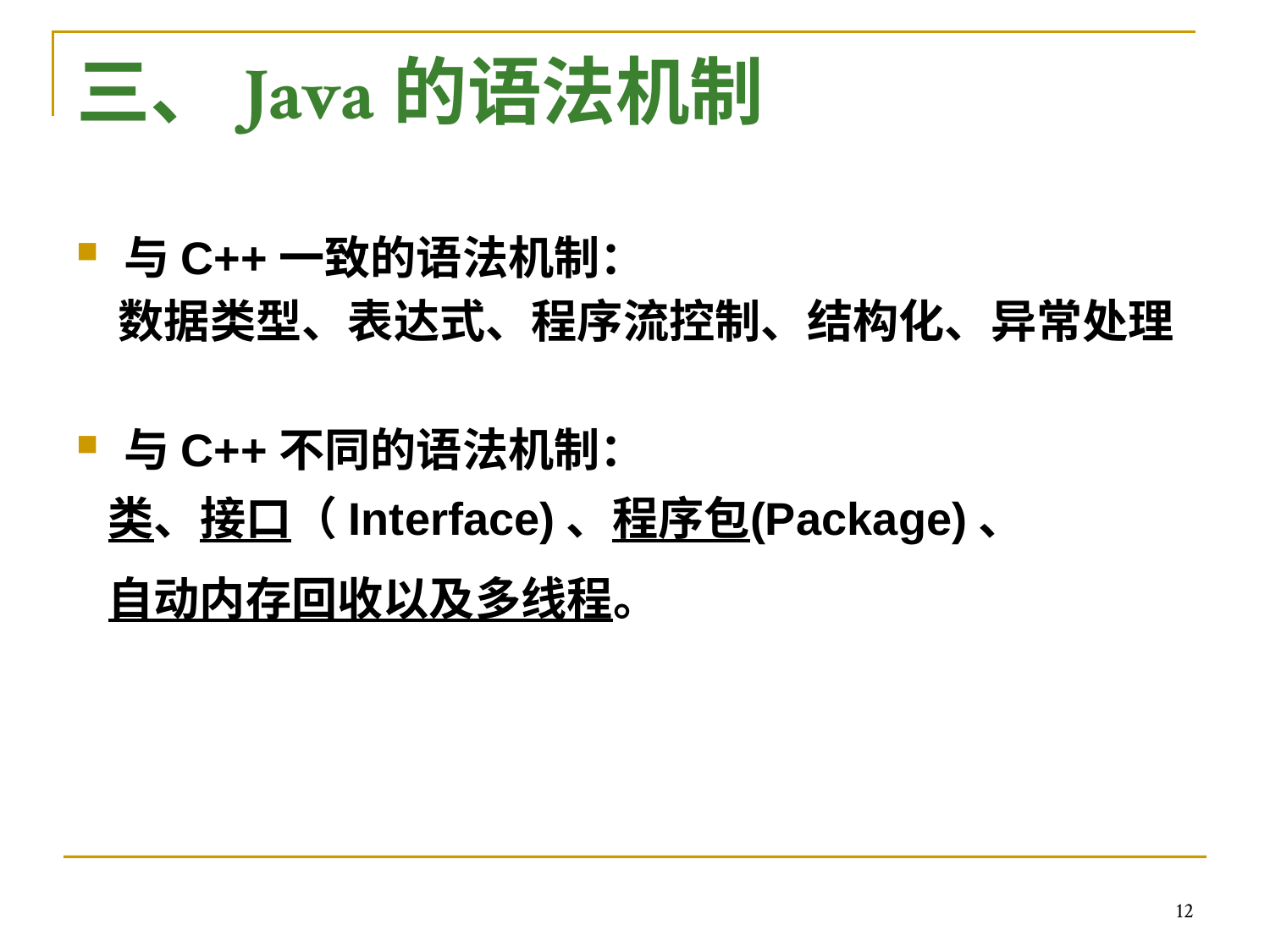

# 三、Java的语法机制
与C++一致的语法机制：
   数据类型、表达式、程序流控制、结构化、异常处理

与C++不同的语法机制：
  类、接口（Interface)、程序包(Package)、
  自动内存回收以及多线程。
12